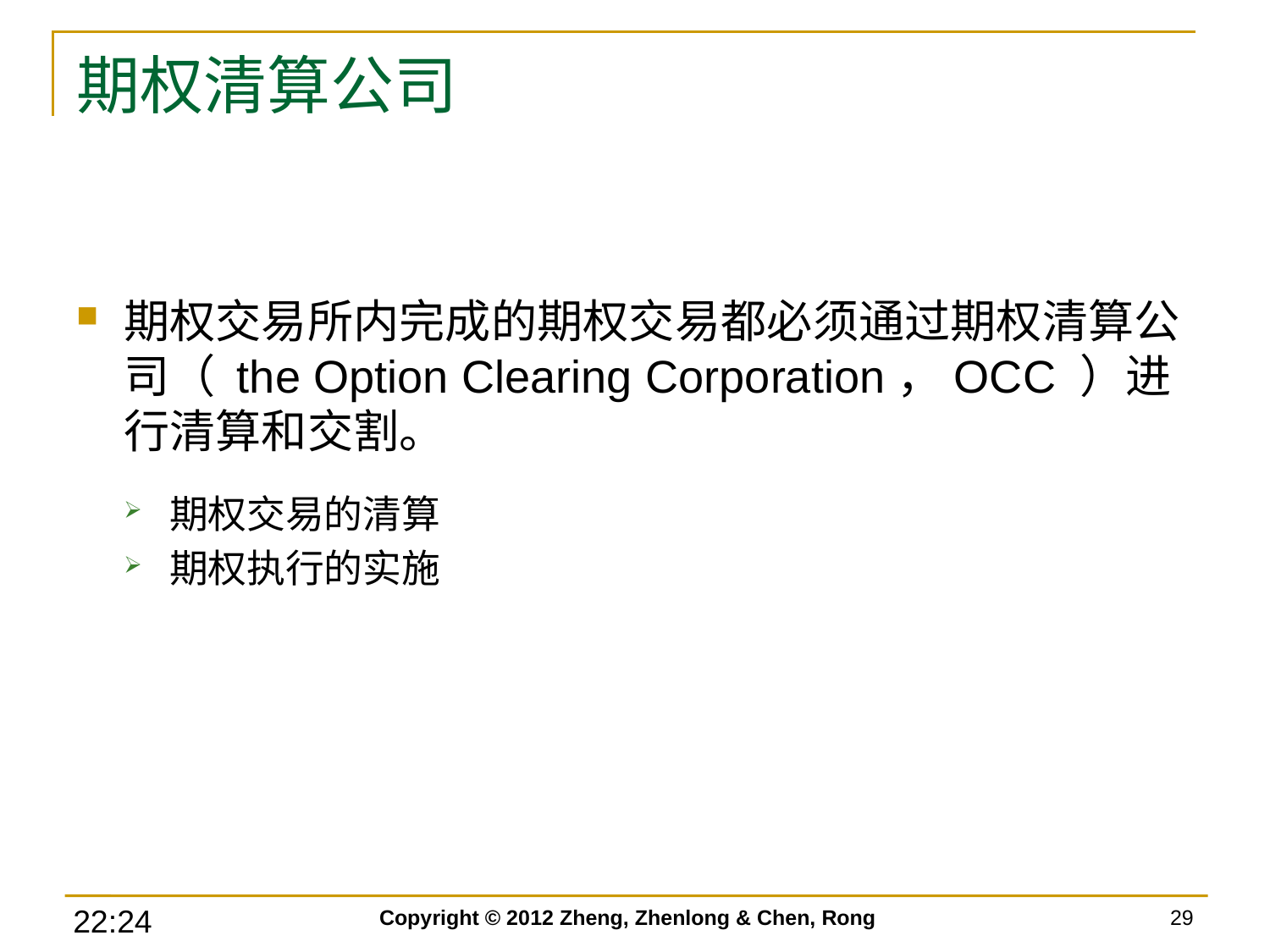

# 期权清算公司

期权交易所内完成的期权交易都必须通过期权清算公司（ the Option Clearing Corporation，OCC ）进行清算和交割。

期权交易的清算
期权执行的实施
Copyright © 2012 Zheng, Zhenlong & Chen, Rong
29